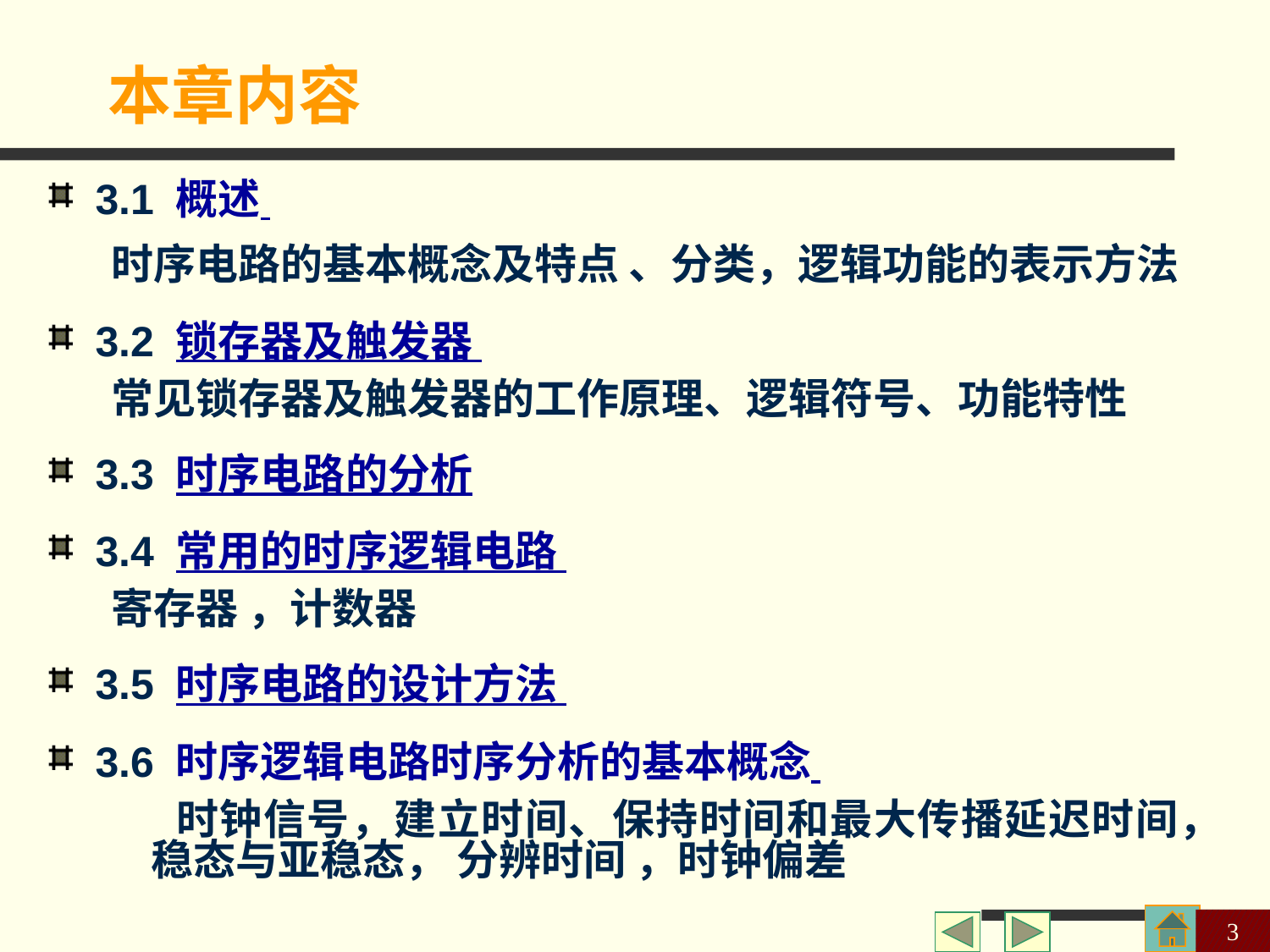

本章内容
3.1 概述
时序电路的基本概念及特点 、分类，逻辑功能的表示方法
3.2 锁存器及触发器
常见锁存器及触发器的工作原理、逻辑符号、功能特性
3.3 时序电路的分析
3.4 常用的时序逻辑电路
寄存器 ，计数器
3.5 时序电路的设计方法
3.6 时序逻辑电路时序分析的基本概念
     时钟信号，建立时间、保持时间和最大传播延迟时间， 稳态与亚稳态， 分辨时间 ，时钟偏差
3